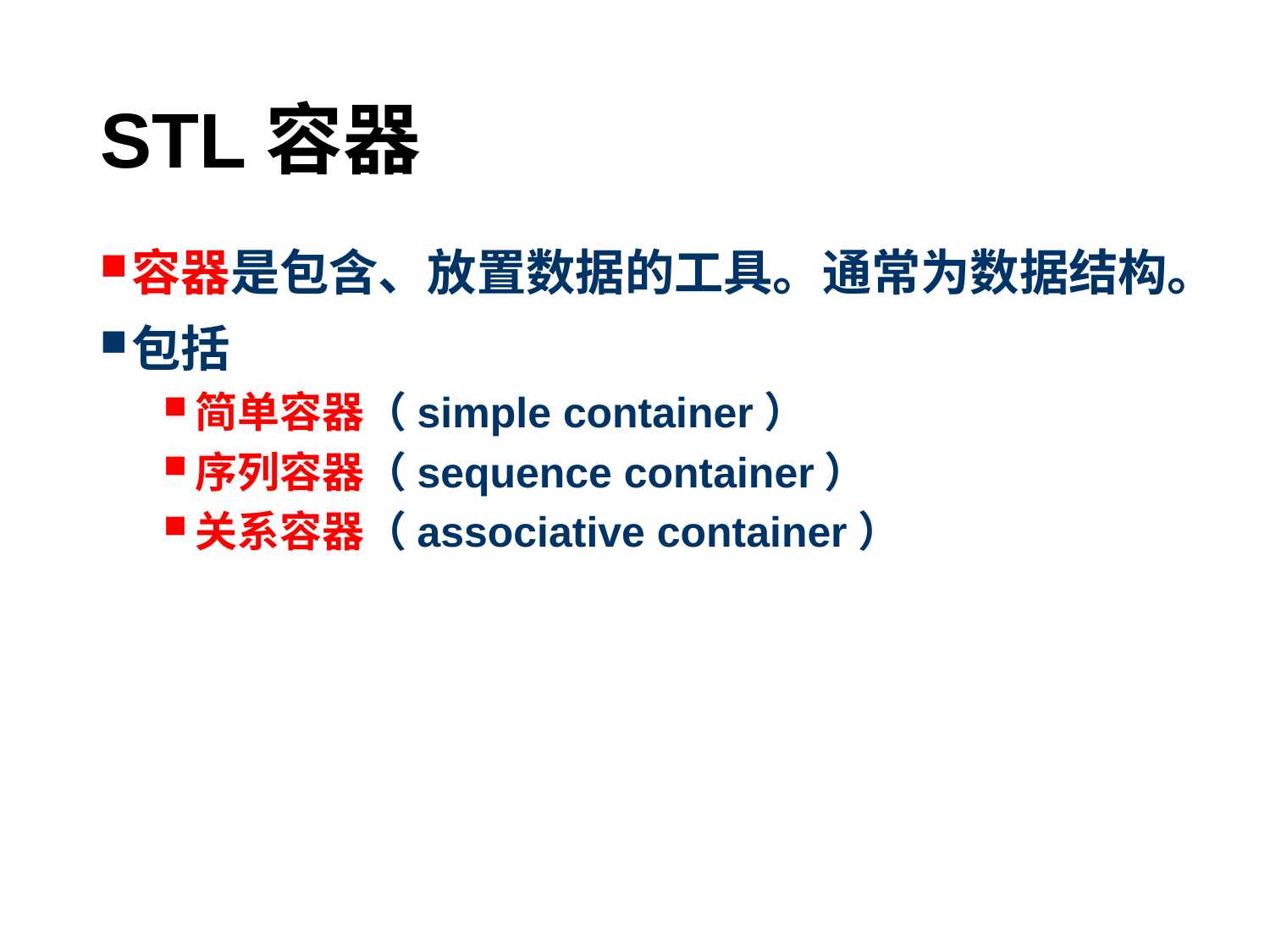

# STL容器
容器是包含、放置数据的工具。通常为数据结构。
包括
简单容器（simple container）
序列容器（sequence container）
关系容器（associative container）

16